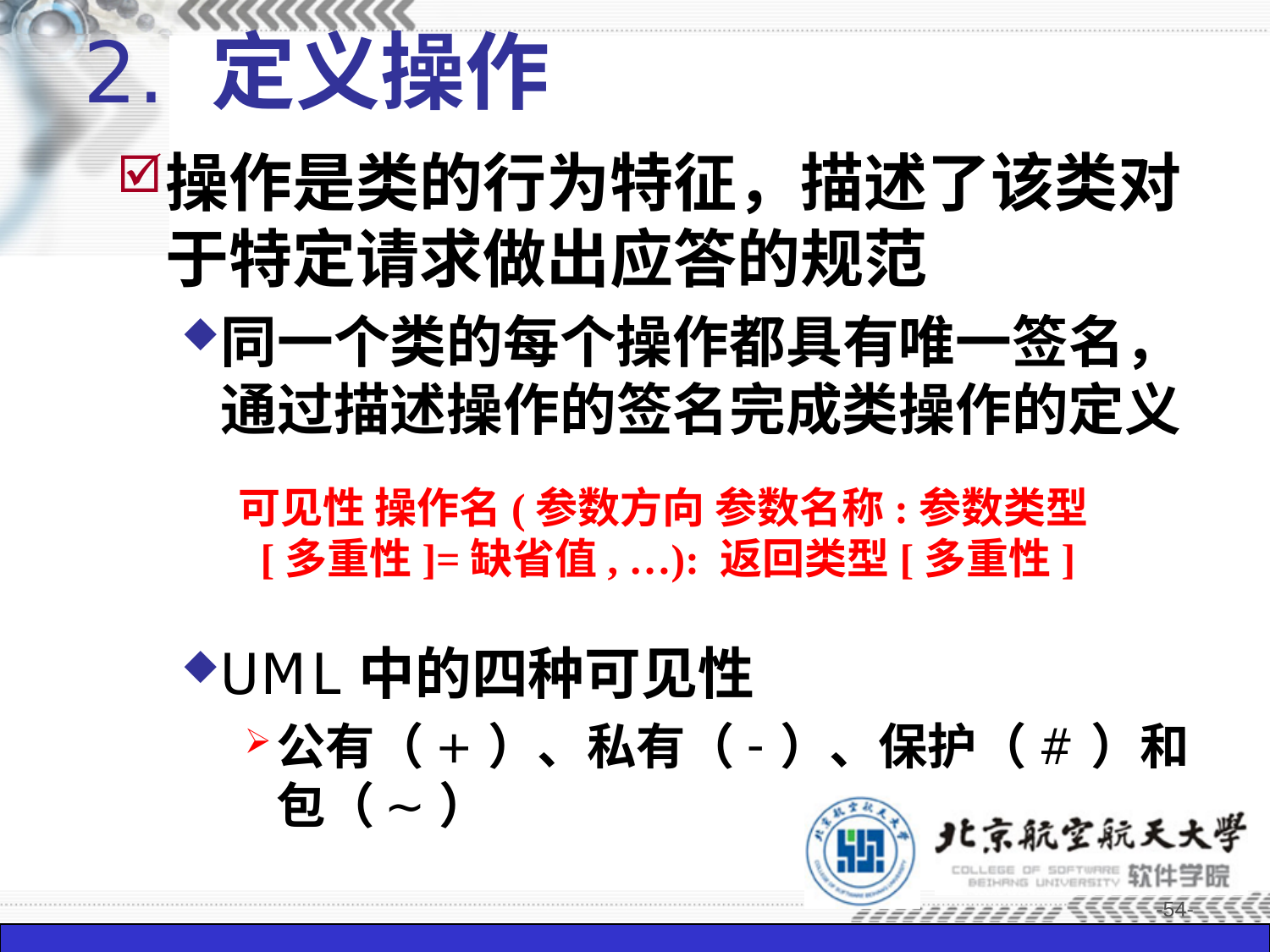

# 2. 定义操作
操作是类的行为特征，描述了该类对于特定请求做出应答的规范
同一个类的每个操作都具有唯一签名，通过描述操作的签名完成类操作的定义

UML中的四种可见性
公有（+）、私有（-）、保护（#）和包（~）

可见性 操作名(参数方向 参数名称:参数类型[多重性]=缺省值, …): 返回类型[多重性]
-54-